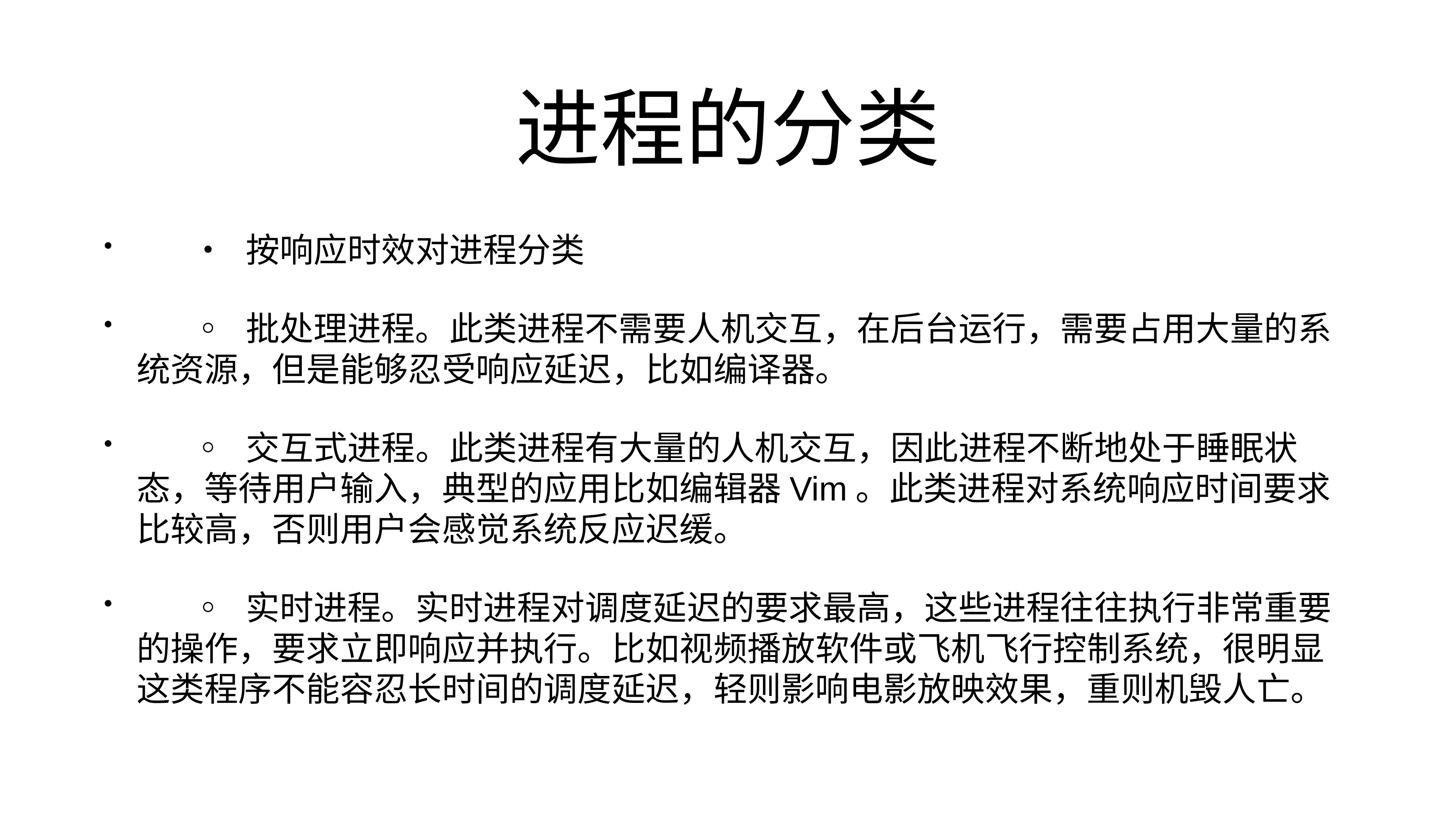

# 进程的分类
	•	按响应时效对进程分类
	◦	批处理进程。此类进程不需要人机交互，在后台运行，需要占用大量的系统资源，但是能够忍受响应延迟，比如编译器。
	◦	交互式进程。此类进程有大量的人机交互，因此进程不断地处于睡眠状态，等待用户输入，典型的应用比如编辑器Vim。此类进程对系统响应时间要求比较高，否则用户会感觉系统反应迟缓。
	◦	实时进程。实时进程对调度延迟的要求最高，这些进程往往执行非常重要的操作，要求立即响应并执行。比如视频播放软件或飞机飞行控制系统，很明显这类程序不能容忍长时间的调度延迟，轻则影响电影放映效果，重则机毁人亡。